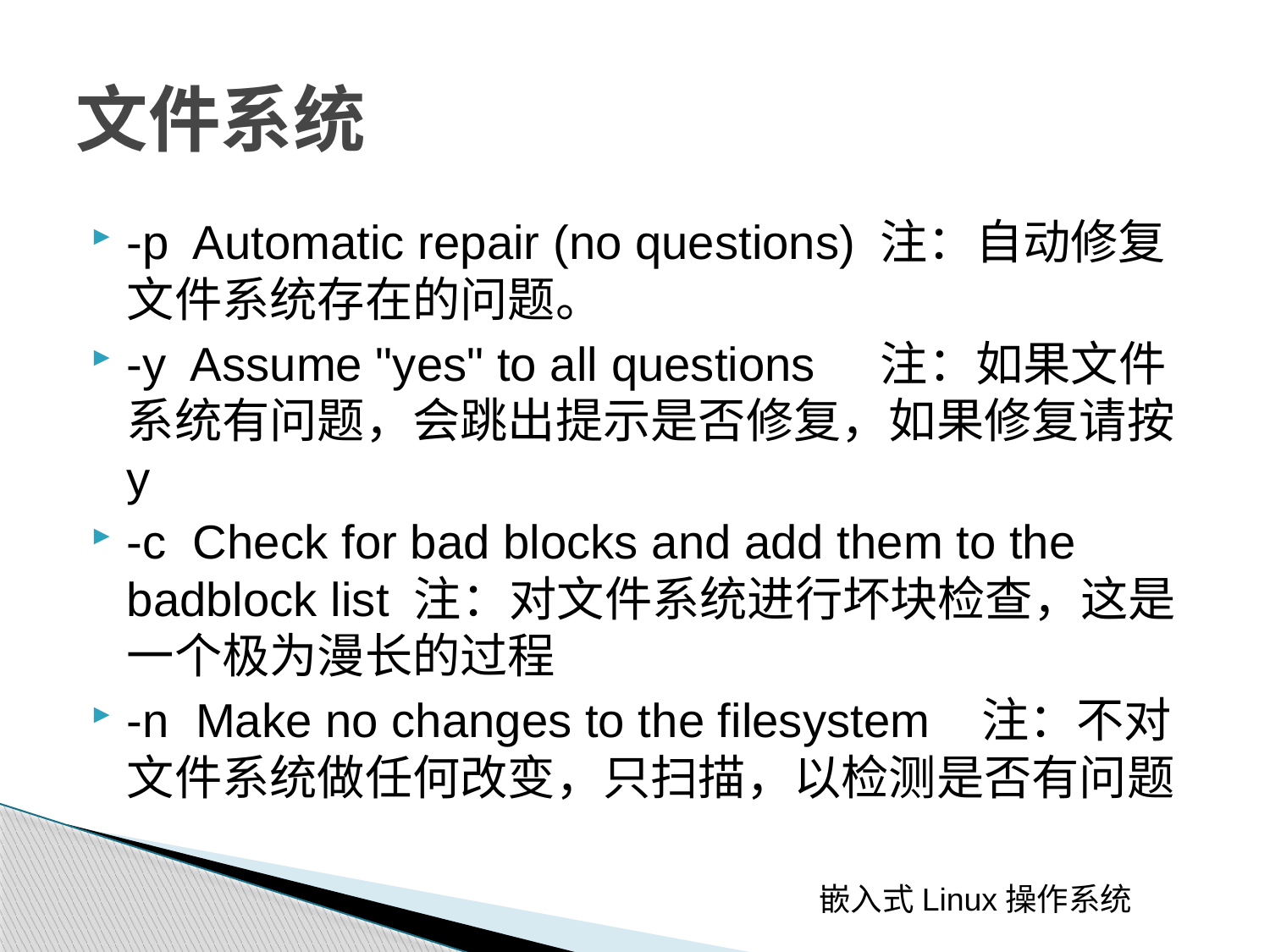

# 文件系统
-p  Automatic repair (no questions) 注：自动修复文件系统存在的问题。
-y  Assume "yes" to all questions    注：如果文件系统有问题，会跳出提示是否修复，如果修复请按y
-c  Check for bad blocks and add them to the badblock list 注：对文件系统进行坏块检查，这是一个极为漫长的过程
-n  Make no changes to the filesystem   注：不对文件系统做任何改变，只扫描，以检测是否有问题

         嵌入式Linux操作系统